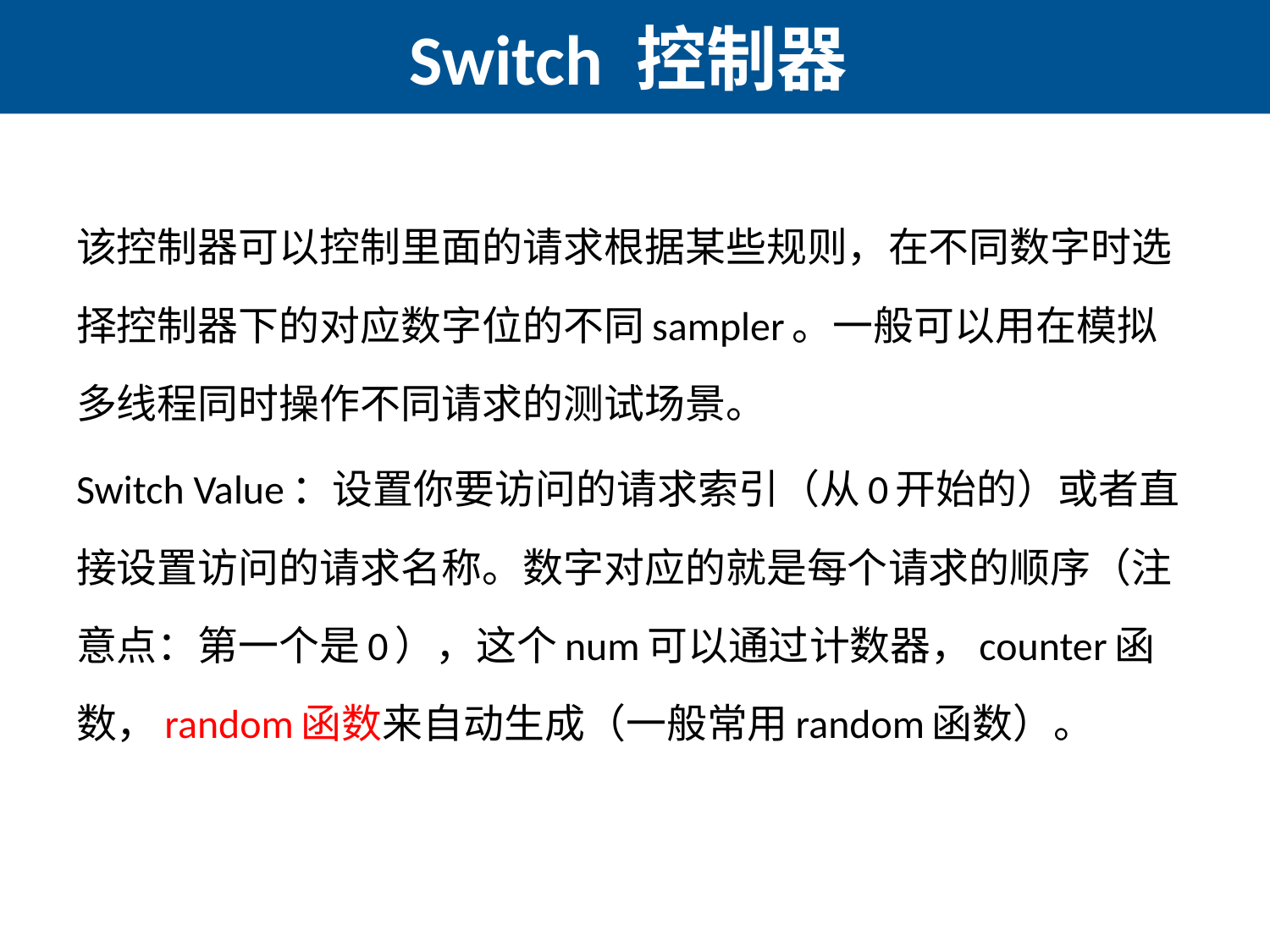

# Switch 控制器
该控制器可以控制里面的请求根据某些规则，在不同数字时选择控制器下的对应数字位的不同sampler。一般可以用在模拟多线程同时操作不同请求的测试场景。
Switch Value：设置你要访问的请求索引（从0开始的）或者直接设置访问的请求名称。数字对应的就是每个请求的顺序（注意点：第一个是0），这个num可以通过计数器，counter函数，random函数来自动生成（一般常用random函数）。